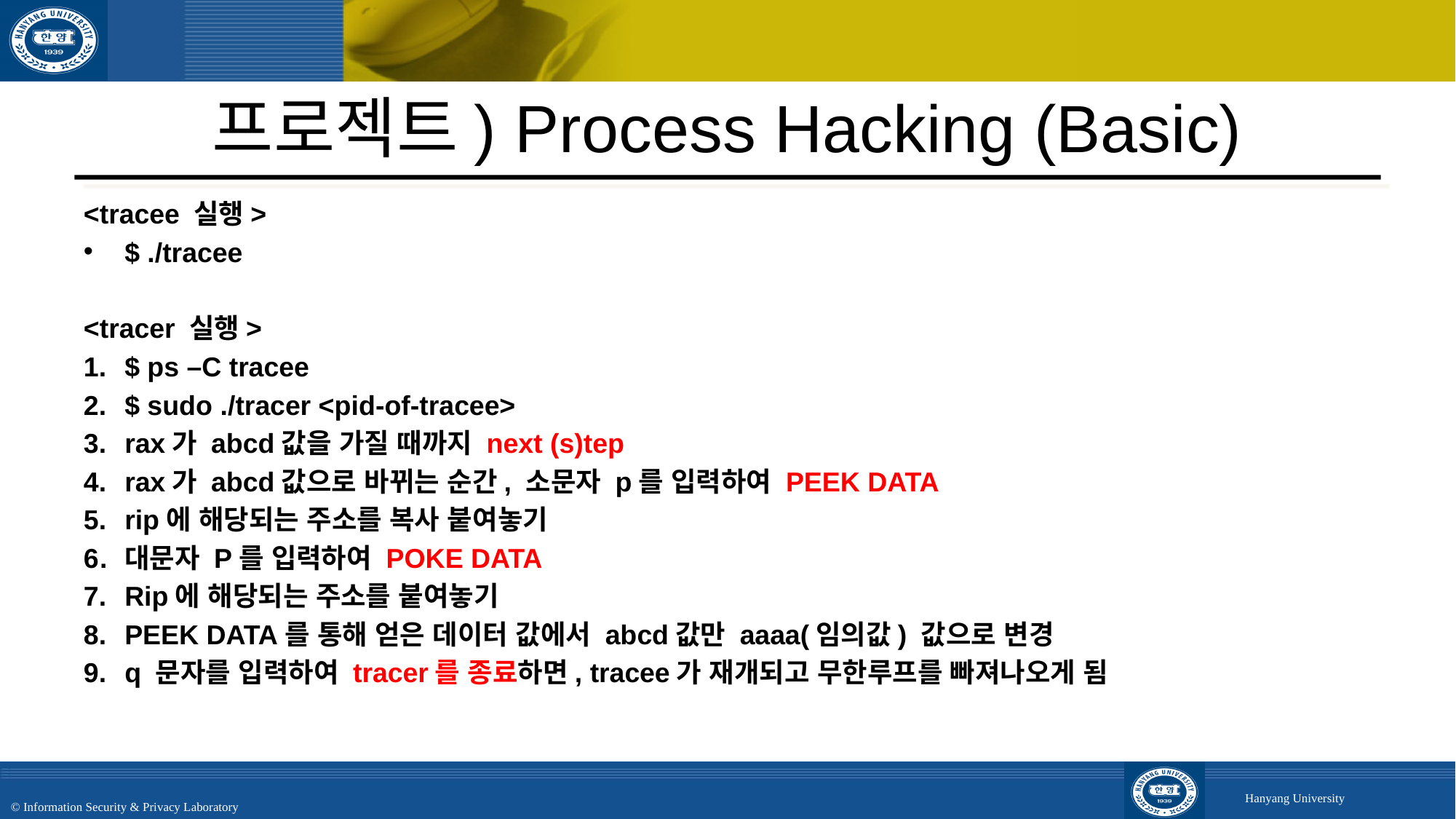

# 프로젝트) Process Hacking (Basic)
<tracee 실행>
$ ./tracee

<tracer 실행>
$ ps –C tracee
$ sudo ./tracer <pid-of-tracee>
rax가 abcd값을 가질 때까지 next (s)tep
rax가 abcd값으로 바뀌는 순간, 소문자 p를 입력하여 PEEK DATA
rip에 해당되는 주소를 복사 붙여놓기
대문자 P를 입력하여 POKE DATA
Rip에 해당되는 주소를 붙여놓기
PEEK DATA를 통해 얻은 데이터 값에서 abcd값만 aaaa(임의값) 값으로 변경
q 문자를 입력하여 tracer를 종료하면, tracee가 재개되고 무한루프를 빠져나오게 됨